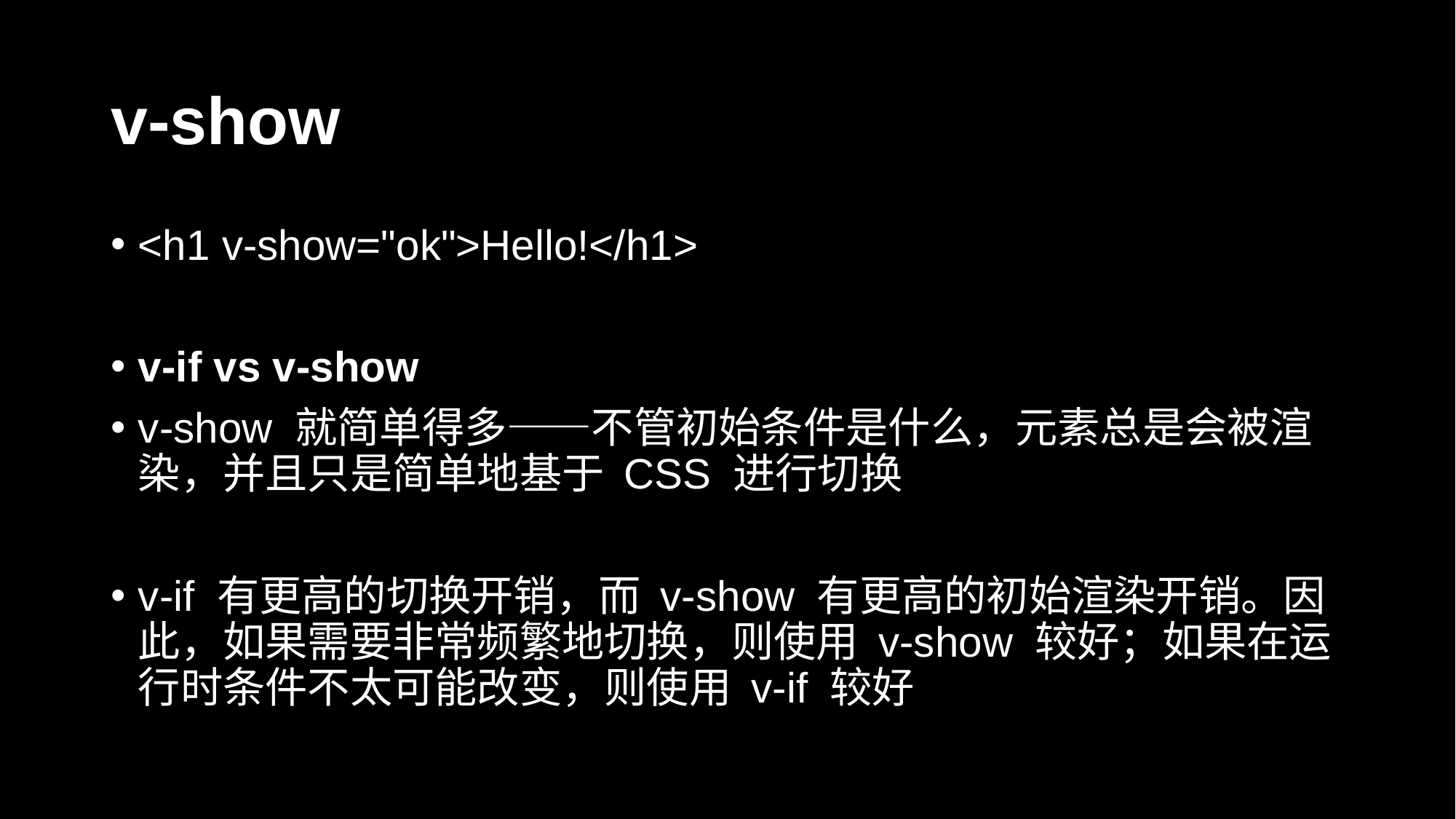

# v-show
<h1 v-show="ok">Hello!</h1>

v-if vs v-show
v-show 就简单得多——不管初始条件是什么，元素总是会被渲染，并且只是简单地基于 CSS 进行切换

v-if 有更高的切换开销，而 v-show 有更高的初始渲染开销。因此，如果需要非常频繁地切换，则使用 v-show 较好；如果在运行时条件不太可能改变，则使用 v-if 较好